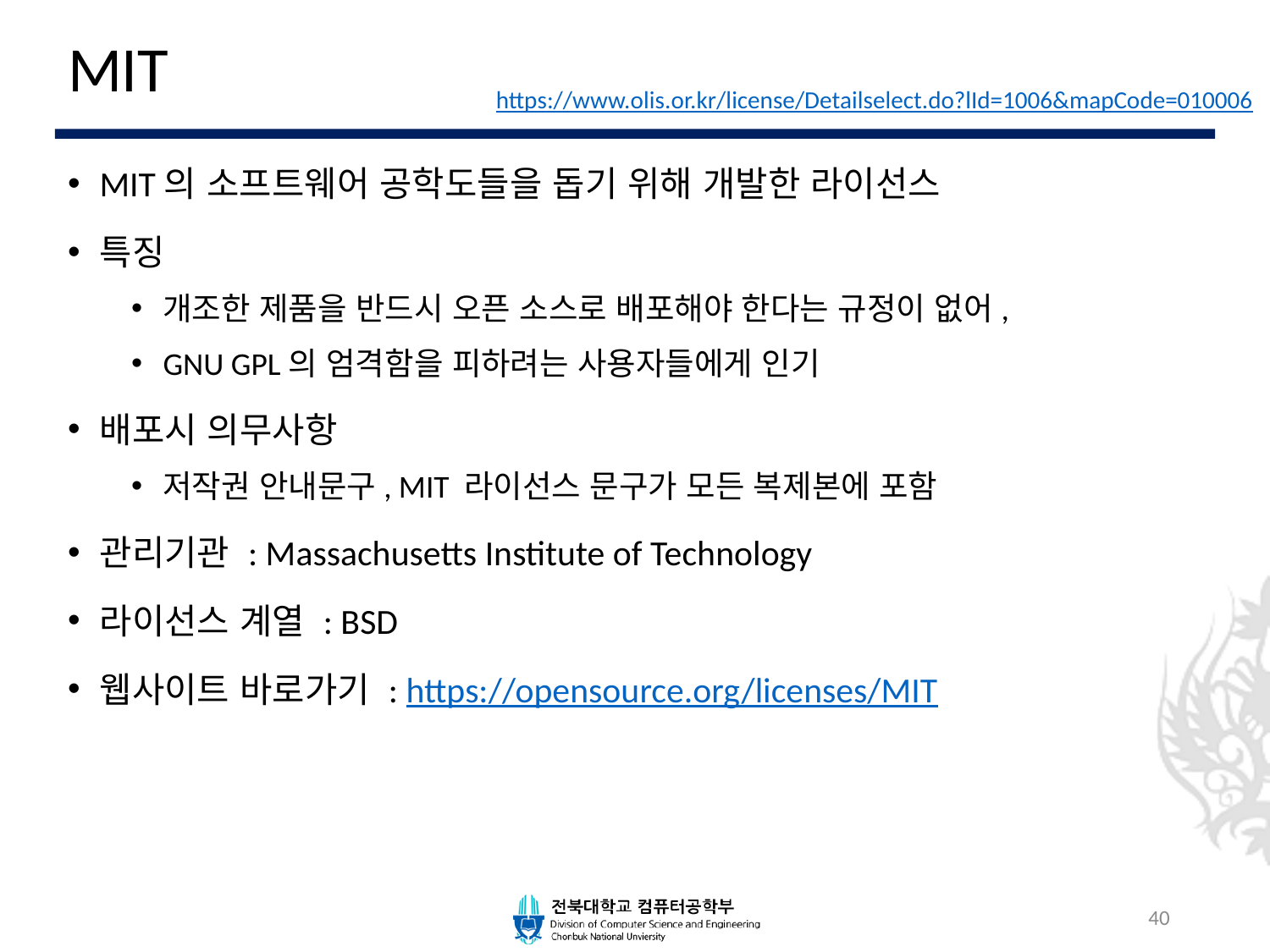

# MIT
https://www.olis.or.kr/license/Detailselect.do?lId=1006&mapCode=010006
MIT의 소프트웨어 공학도들을 돕기 위해 개발한 라이선스
특징
개조한 제품을 반드시 오픈 소스로 배포해야 한다는 규정이 없어,
GNU GPL의 엄격함을 피하려는 사용자들에게 인기
배포시 의무사항
저작권 안내문구, MIT 라이선스 문구가 모든 복제본에 포함
관리기관 : Massachusetts Institute of Technology
라이선스 계열 : BSD
웹사이트 바로가기 : https://opensource.org/licenses/MIT

40